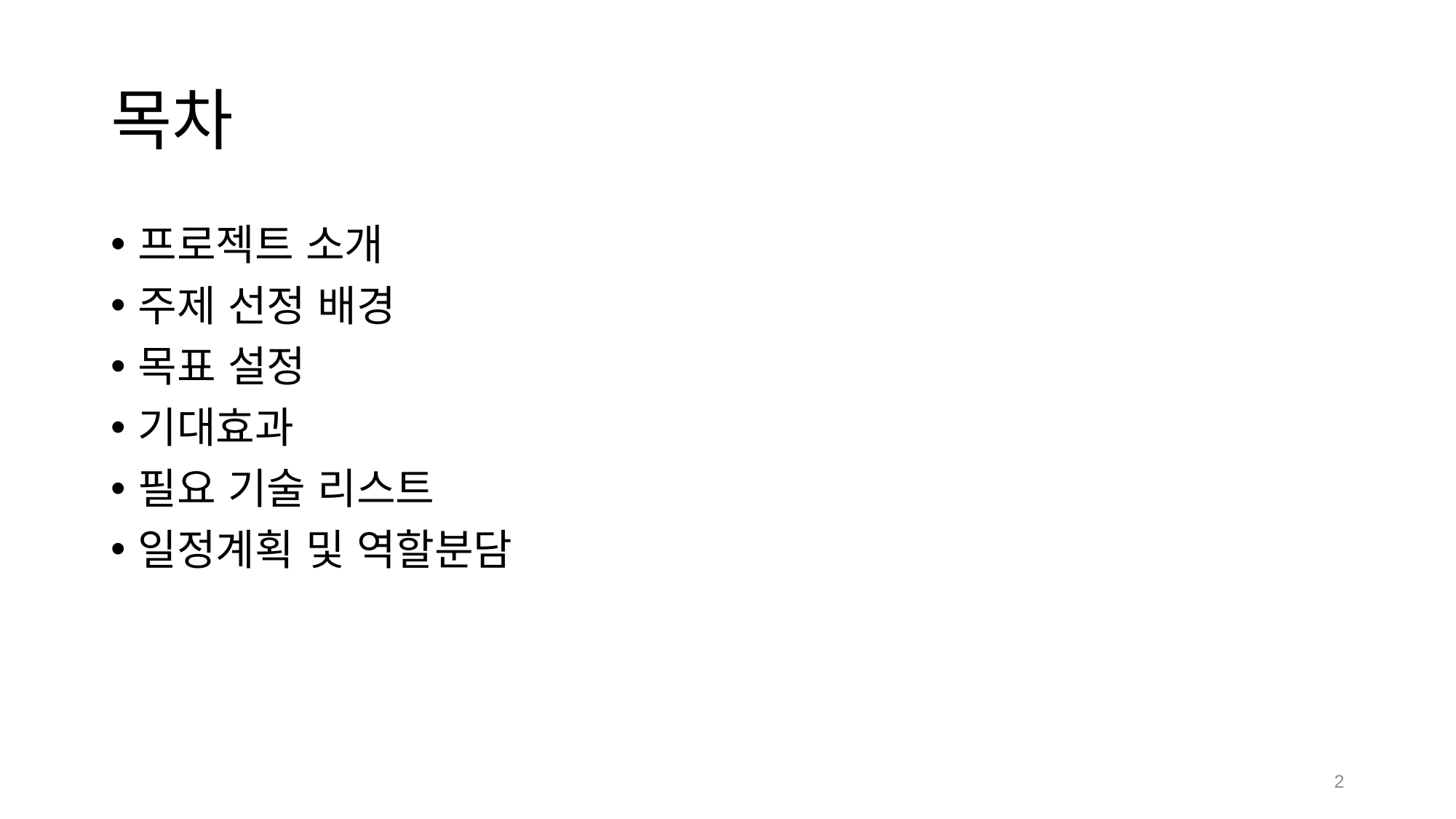

# 목차
프로젝트 소개
주제 선정 배경
목표 설정
기대효과
필요 기술 리스트
일정계획 및 역할분담
2